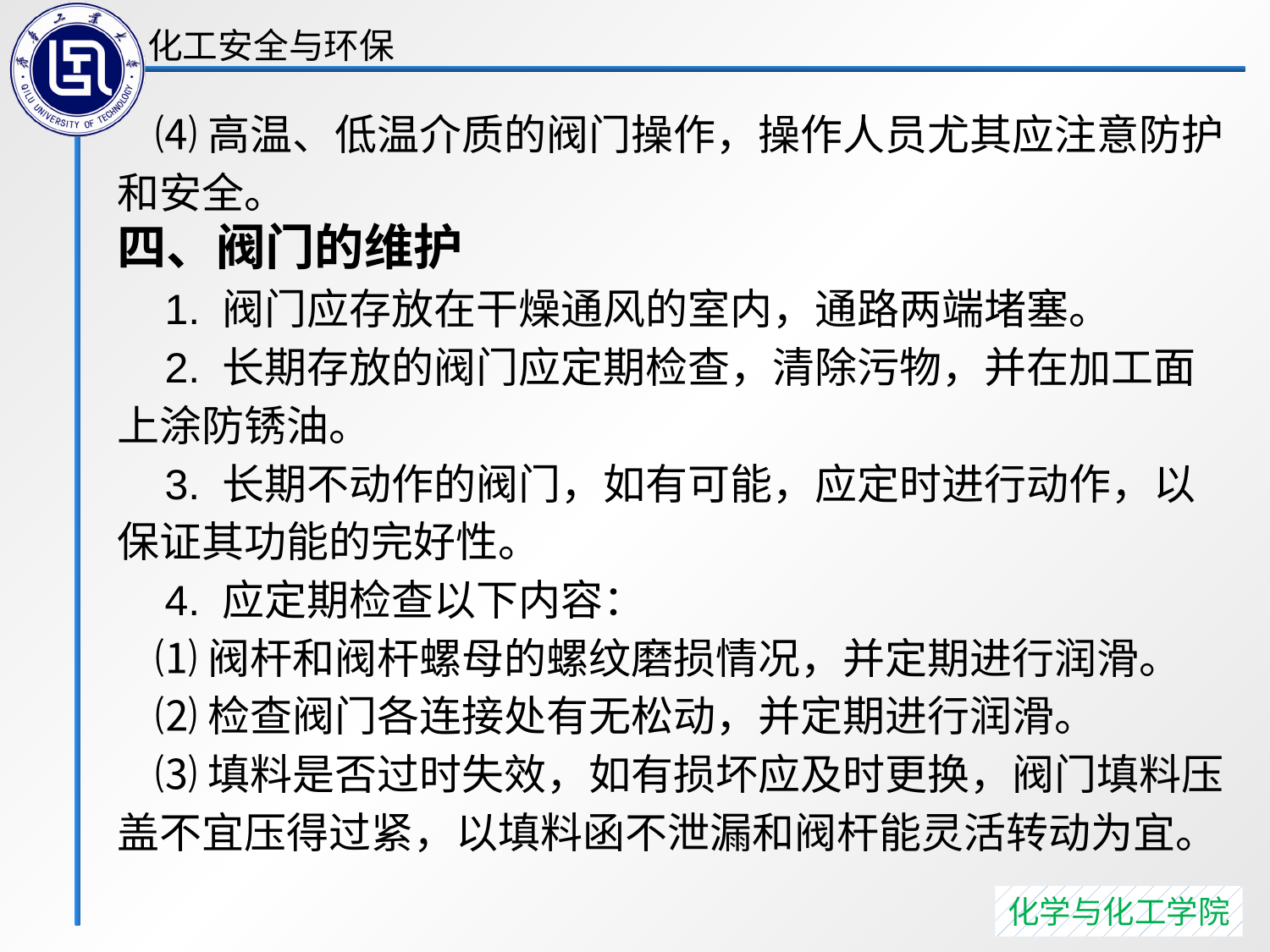

⑷高温、低温介质的阀门操作，操作人员尤其应注意防护和安全。
四、阀门的维护
    1. 阀门应存放在干燥通风的室内，通路两端堵塞。
    2. 长期存放的阀门应定期检查，清除污物，并在加工面上涂防锈油。
    3. 长期不动作的阀门，如有可能，应定时进行动作，以保证其功能的完好性。
    4. 应定期检查以下内容：
    ⑴阀杆和阀杆螺母的螺纹磨损情况，并定期进行润滑。
    ⑵检查阀门各连接处有无松动，并定期进行润滑。
    ⑶填料是否过时失效，如有损坏应及时更换，阀门填料压盖不宜压得过紧，以填料函不泄漏和阀杆能灵活转动为宜。